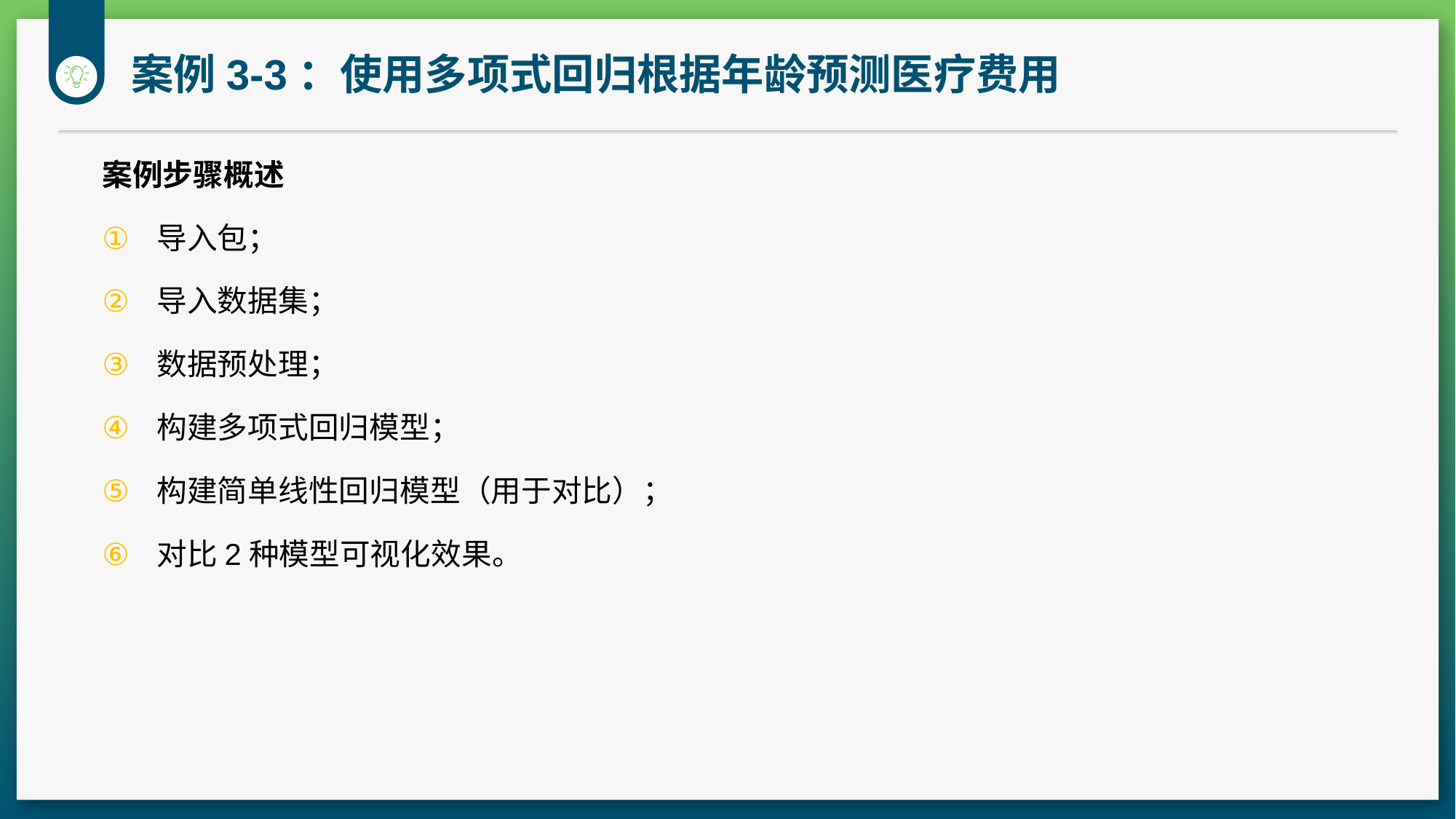

案例3-3：使用多项式回归根据年龄预测医疗费用

案例步骤概述
导入包；
导入数据集；
数据预处理；
构建多项式回归模型；
构建简单线性回归模型（用于对比）；
对比2种模型可视化效果。